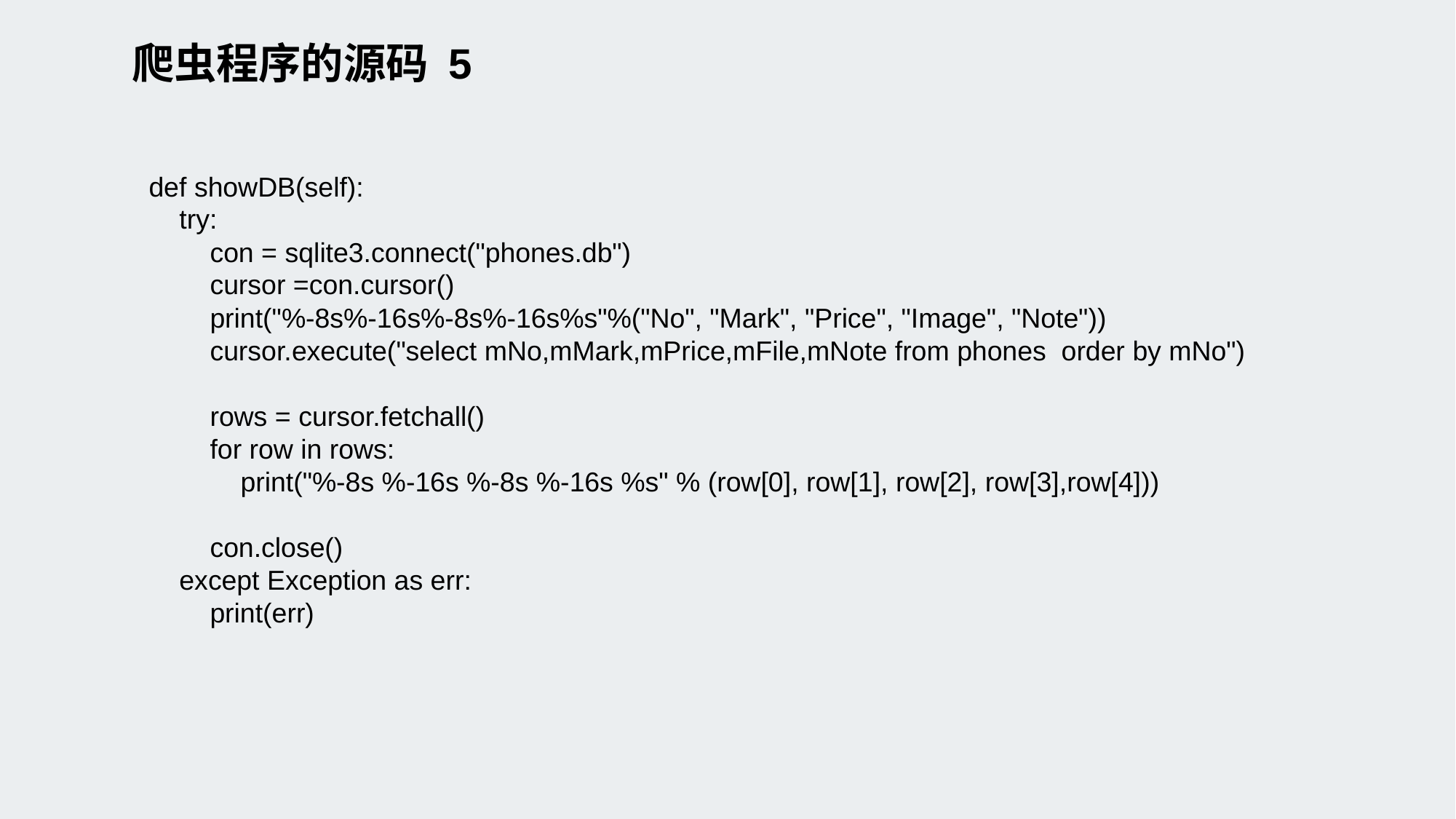

# 爬虫程序的源码 5

    def showDB(self):
        try:
            con = sqlite3.connect("phones.db")
            cursor =con.cursor()
            print("%-8s%-16s%-8s%-16s%s"%("No", "Mark", "Price", "Image", "Note"))
            cursor.execute("select mNo,mMark,mPrice,mFile,mNote from phones  order by mNo")

            rows = cursor.fetchall()
            for row in rows:
                print("%-8s %-16s %-8s %-16s %s" % (row[0], row[1], row[2], row[3],row[4]))

            con.close()
        except Exception as err:
            print(err)